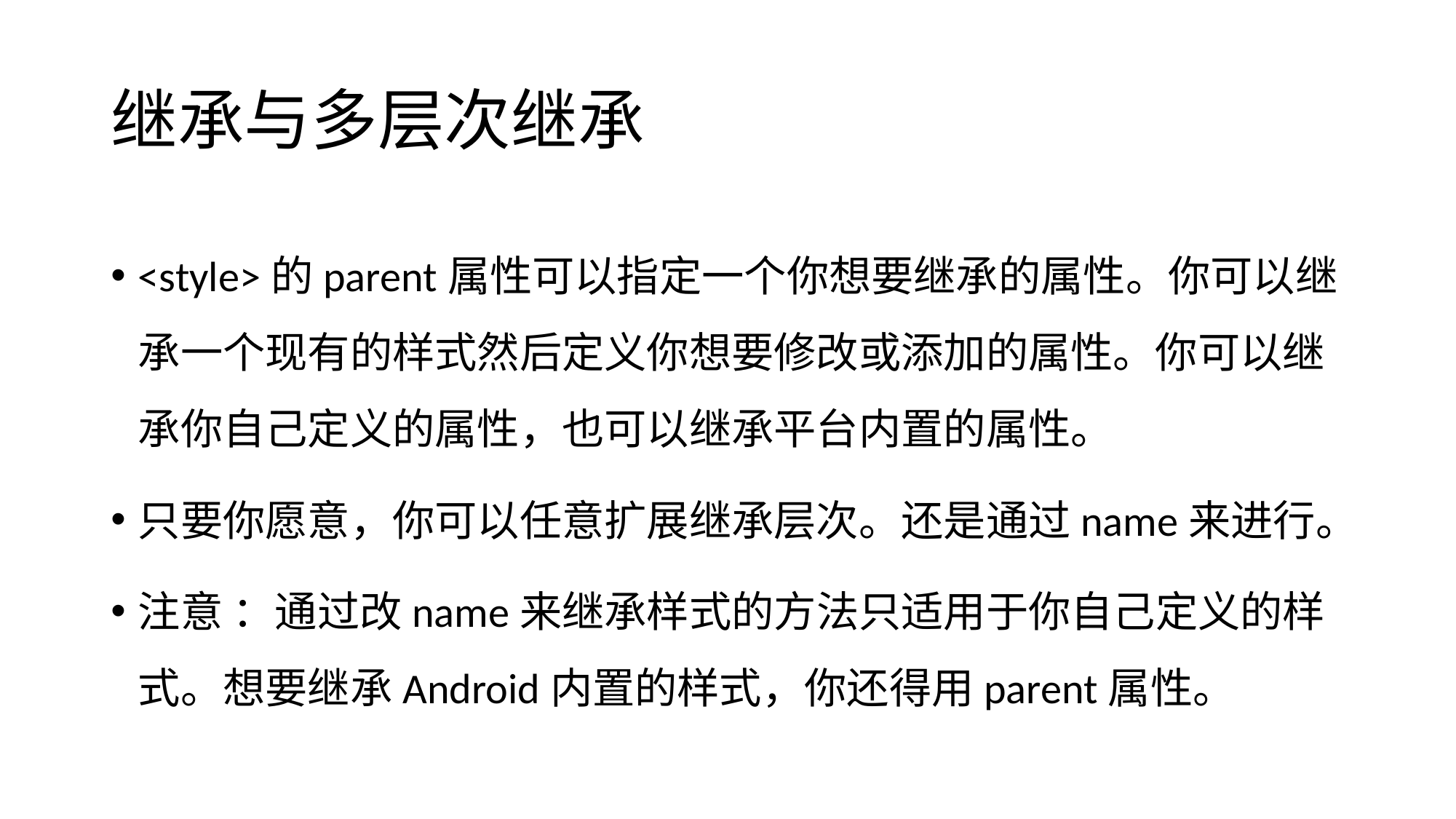

# 继承与多层次继承
<style>的parent属性可以指定一个你想要继承的属性。你可以继承一个现有的样式然后定义你想要修改或添加的属性。你可以继承你自己定义的属性，也可以继承平台内置的属性。
只要你愿意，你可以任意扩展继承层次。还是通过name来进行。
注意 ：通过改name来继承样式的方法只适用于你自己定义的样式。想要继承Android内置的样式，你还得用parent属性。